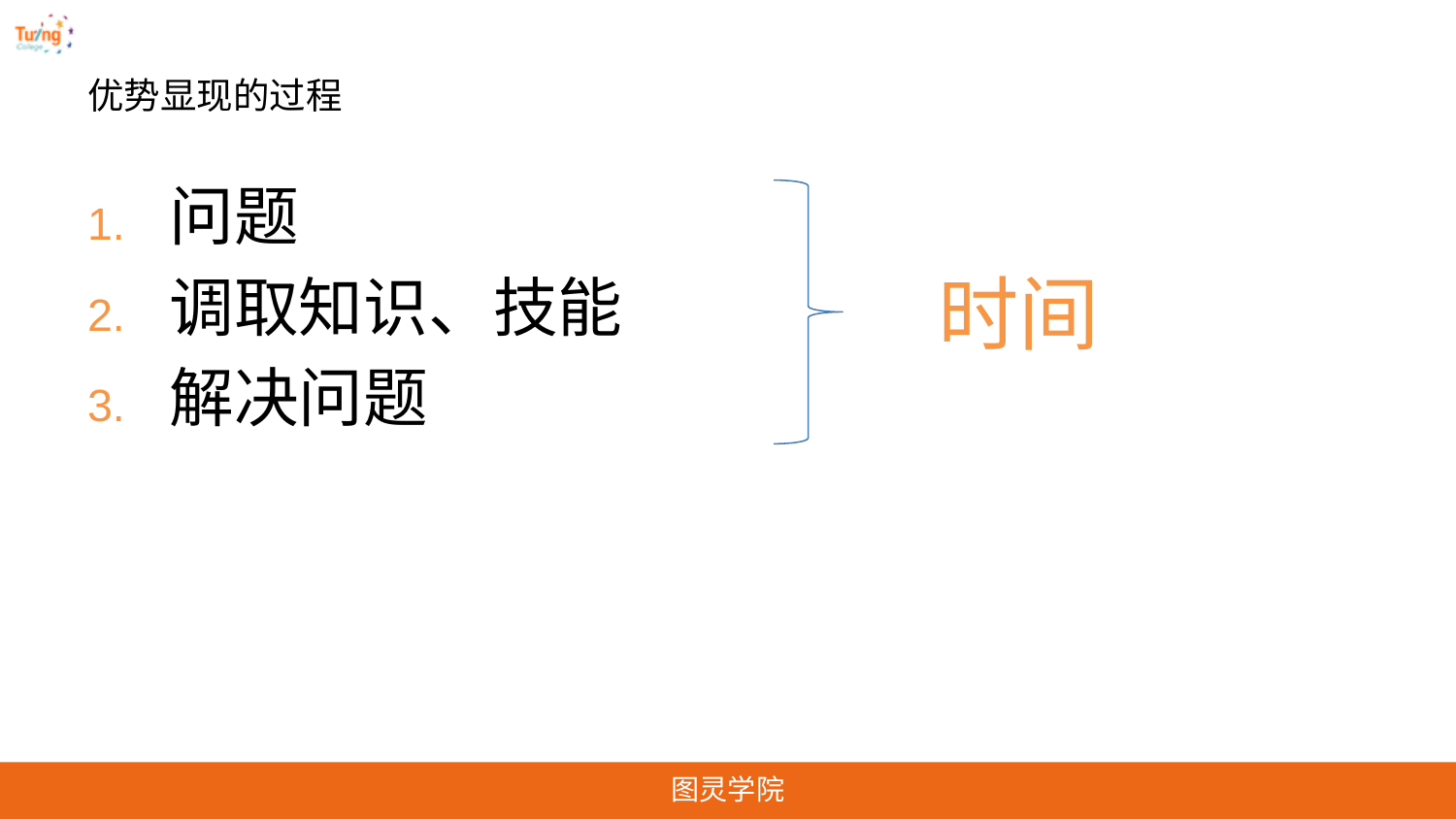

# 优势显现的过程
问题
调取知识、技能
解决问题

时间
图灵学院